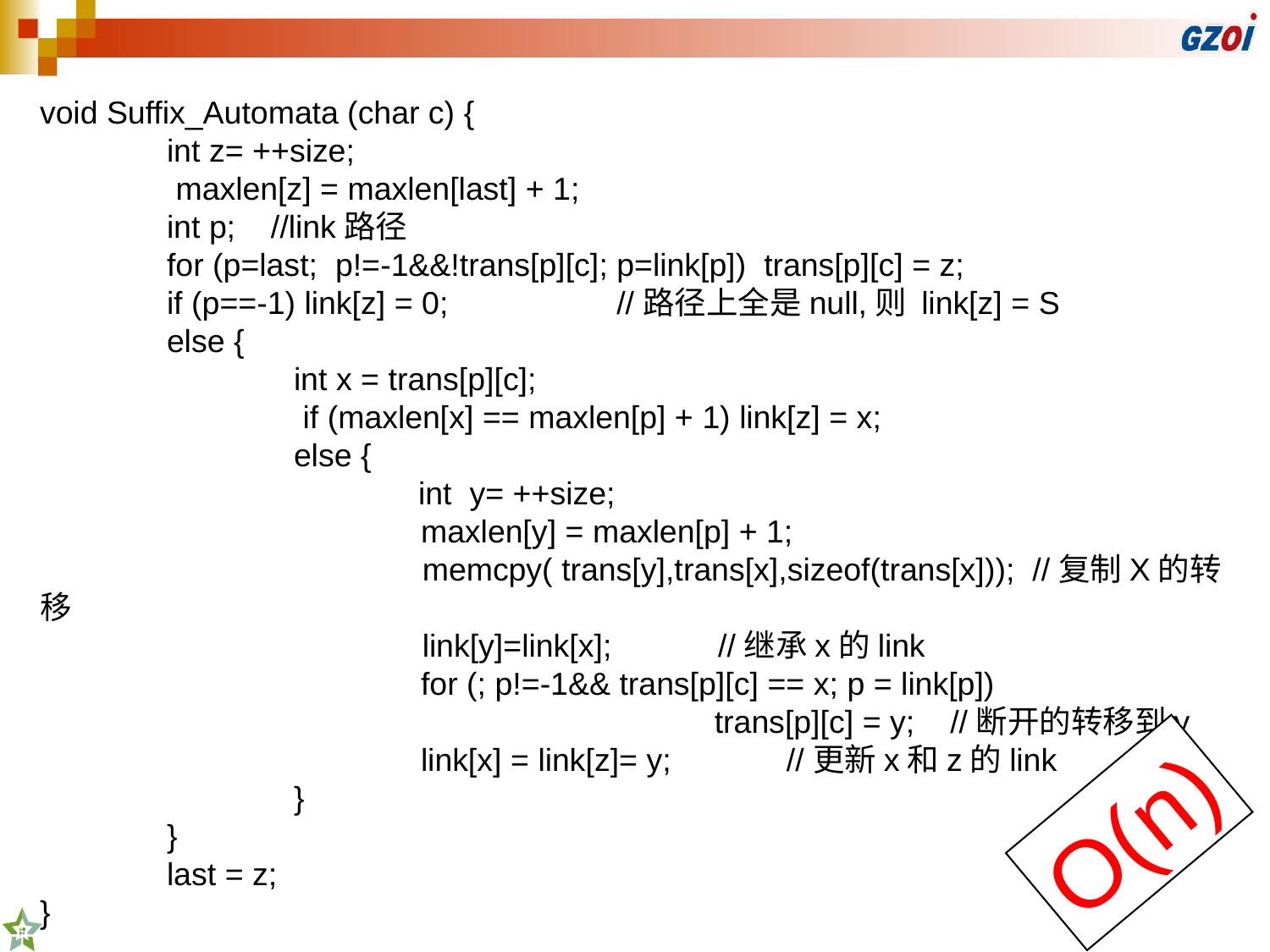

void Suffix_Automata (char c) {
	int z= ++size;
	 maxlen[z] = maxlen[last] + 1;
	int p;    //link路径
	for (p=last;  p!=-1&&!trans[p][c]; p=link[p])  trans[p][c] = z;
	if (p==-1) link[z] = 0;                   //路径上全是null,则 link[z] = S
	else {
		int x = trans[p][c];
		 if (maxlen[x] == maxlen[p] + 1) link[z] = x;
		else {
		              int  y= ++size;
			maxlen[y] = maxlen[p] + 1;
                                           memcpy( trans[y],trans[x],sizeof(trans[x]));  //复制X的转移
                                           link[y]=link[x];            //继承x的link
			for (; p!=-1&& trans[p][c] == x; p = link[p])
			                                 trans[p][c] = y;    //断开的转移到y
			link[x] = link[z]= y;             //更新x和z的link
		}
	}
	last = z;
}
O(n)